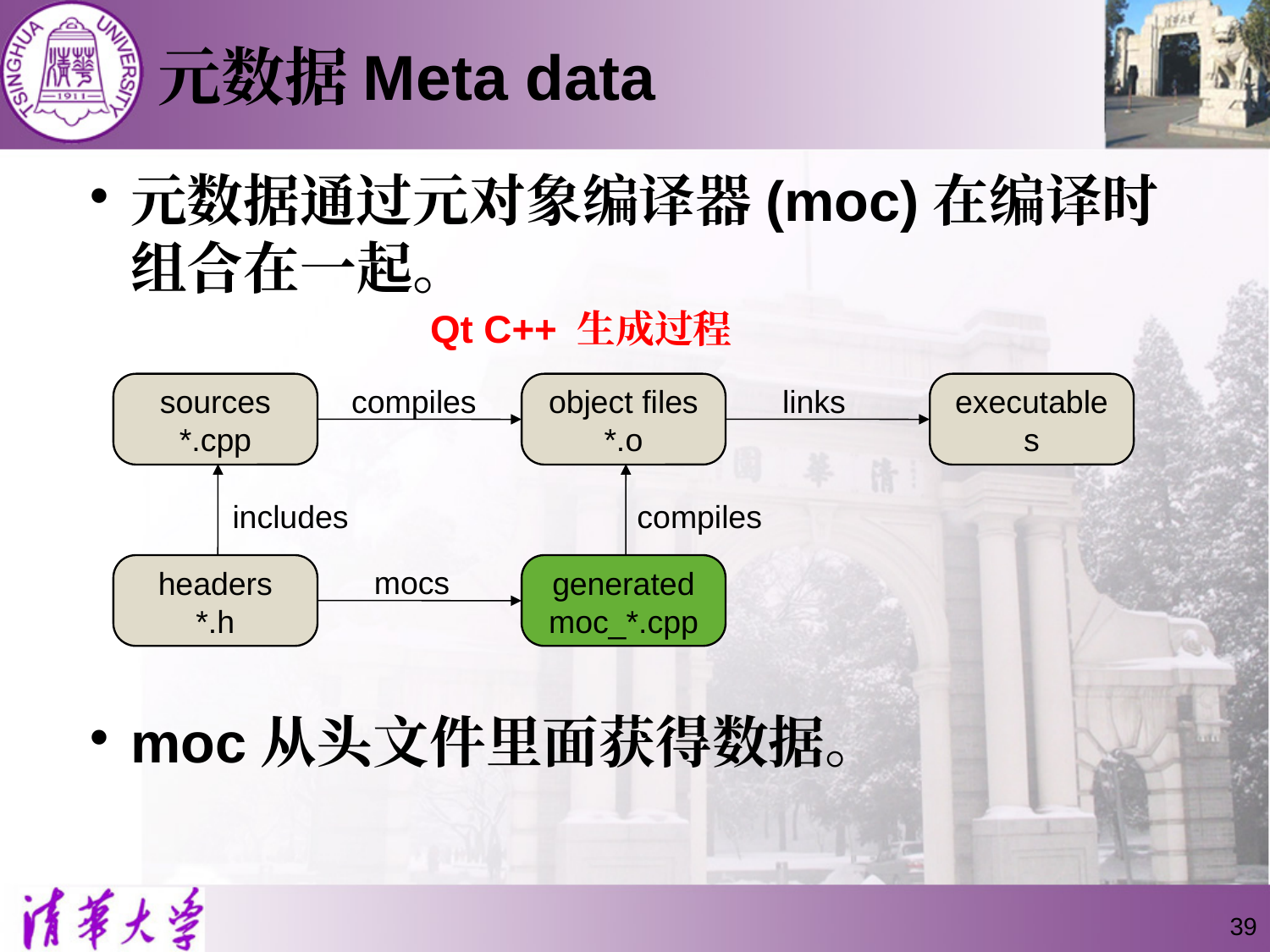

# 元数据Meta data
元数据通过元对象编译器(moc)在编译时组合在一起。

moc从头文件里面获得数据。
Qt C++ 生成过程
sources
*.cpp
compiles
object files
*.o
links
executables

includes
compiles
headers
*.h
mocs
generated
moc_*.cpp

39